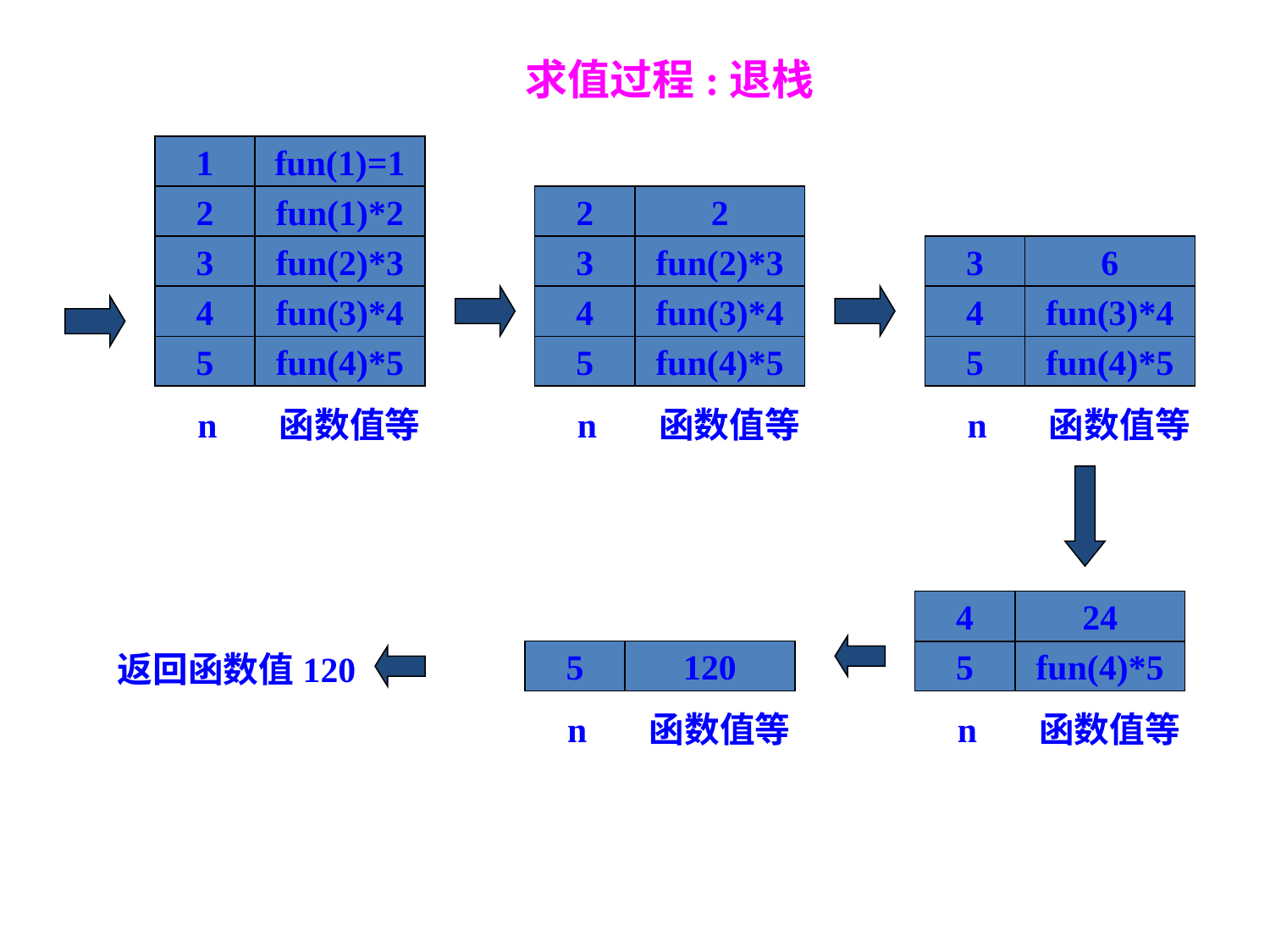

求值过程:退栈
1
fun(1)=1
2
fun(1)*2
2
2
3
fun(2)*3

4
fun(3)*4
5
fun(4)*5
n      函数值等
3
fun(2)*3
3
6

4
fun(3)*4
5
fun(4)*5
n      函数值等
4
fun(3)*4

5
fun(4)*5
n      函数值等

4
24
5
fun(4)*5
n      函数值等

5
120
n      函数值等
返回函数值120